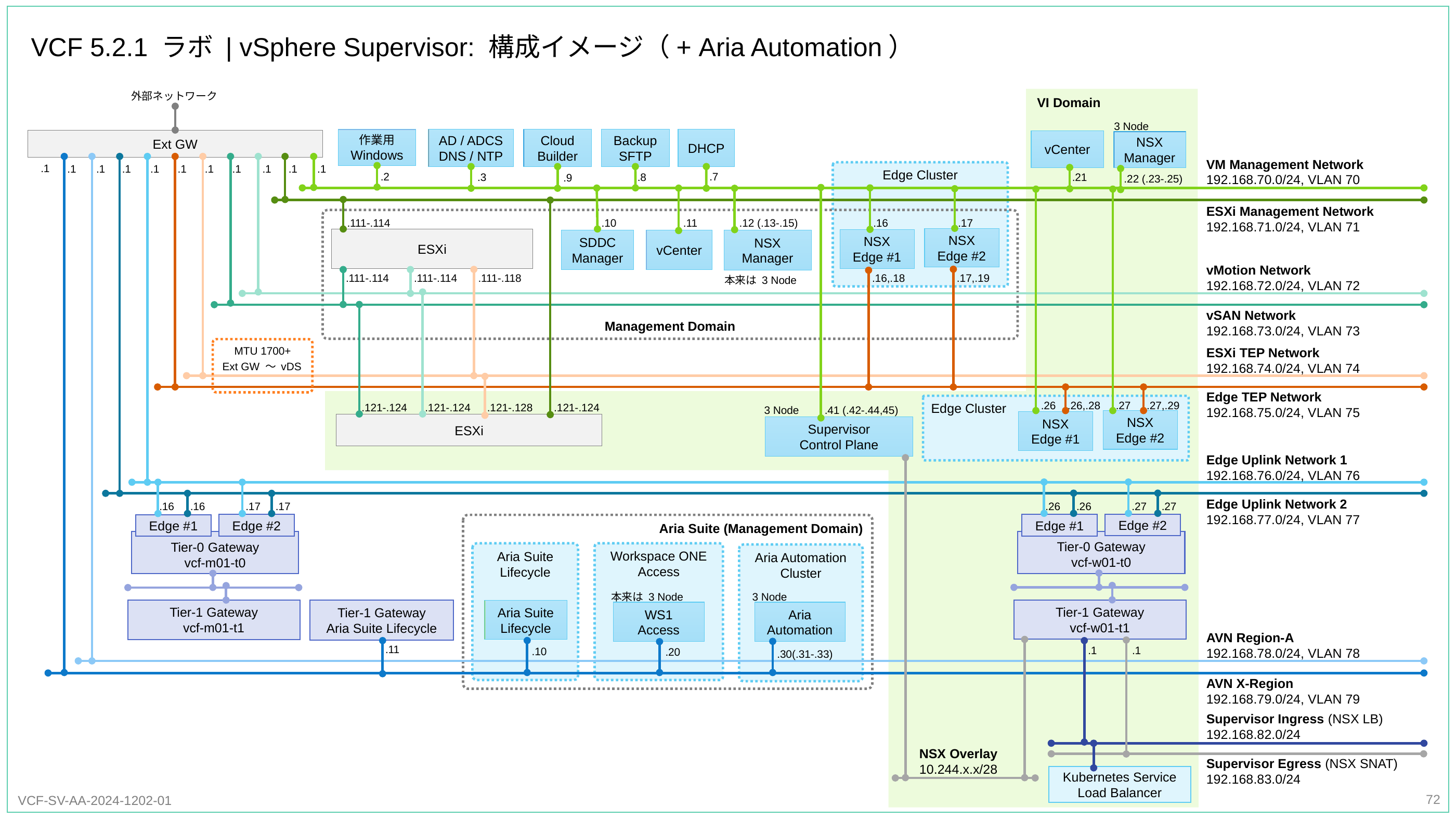

# VCF 5.2.1 ラボ | vSphere Supervisor: 構成イメージ（+ Aria Automation）
72